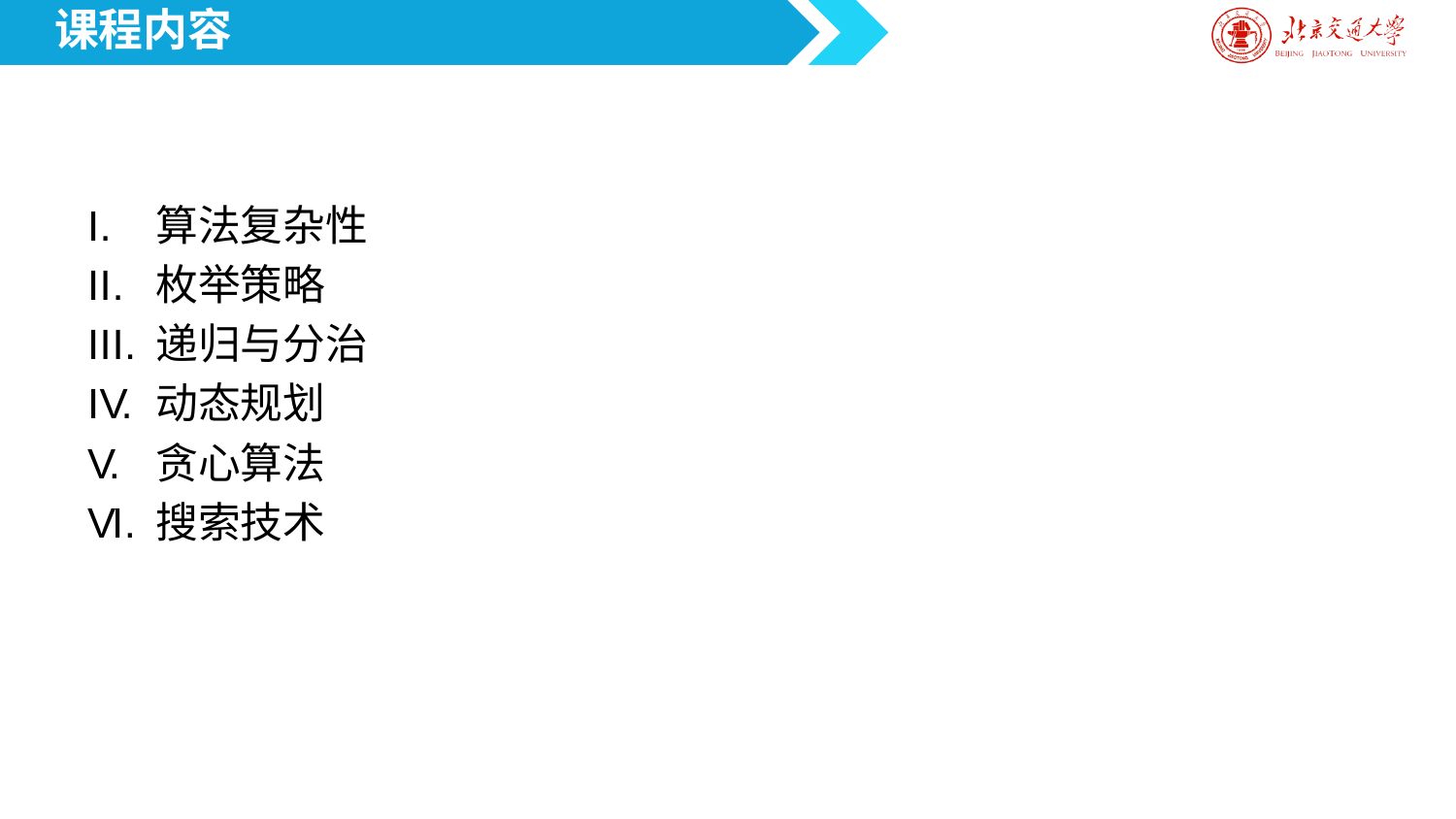

课程内容
算法复杂性
枚举策略
递归与分治
动态规划
贪心算法
搜索技术